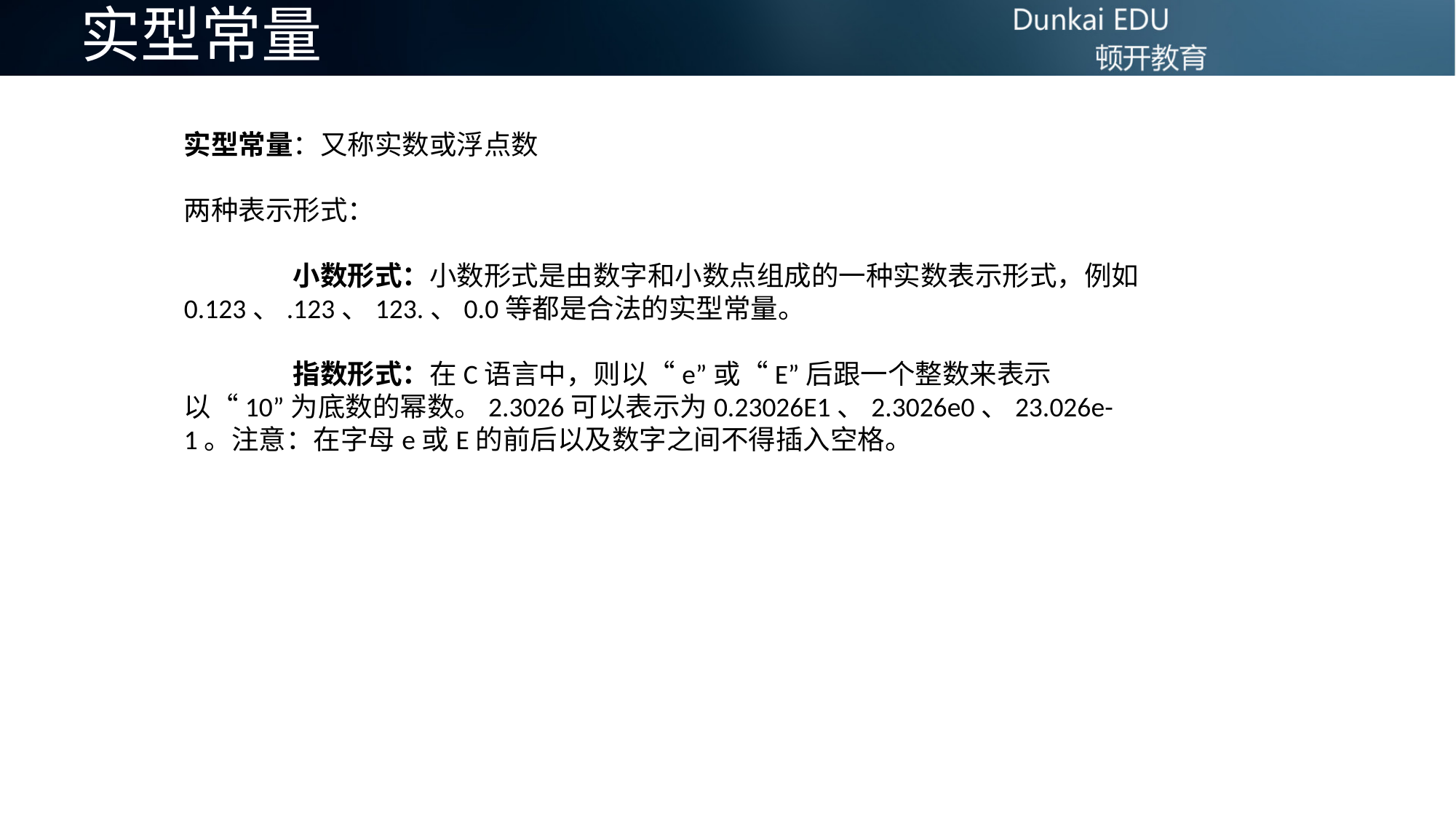

# 实型常量
实型常量：又称实数或浮点数

两种表示形式：

	小数形式：小数形式是由数字和小数点组成的一种实数表示形式，例如0.123、.123、123.、0.0等都是合法的实型常量。

	指数形式：在C语言中，则以“e”或“E”后跟一个整数来表示以“10”为底数的幂数。2.3026可以表示为0.23026E1、2.3026e0、23.026e-1。注意：在字母e或E的前后以及数字之间不得插入空格。